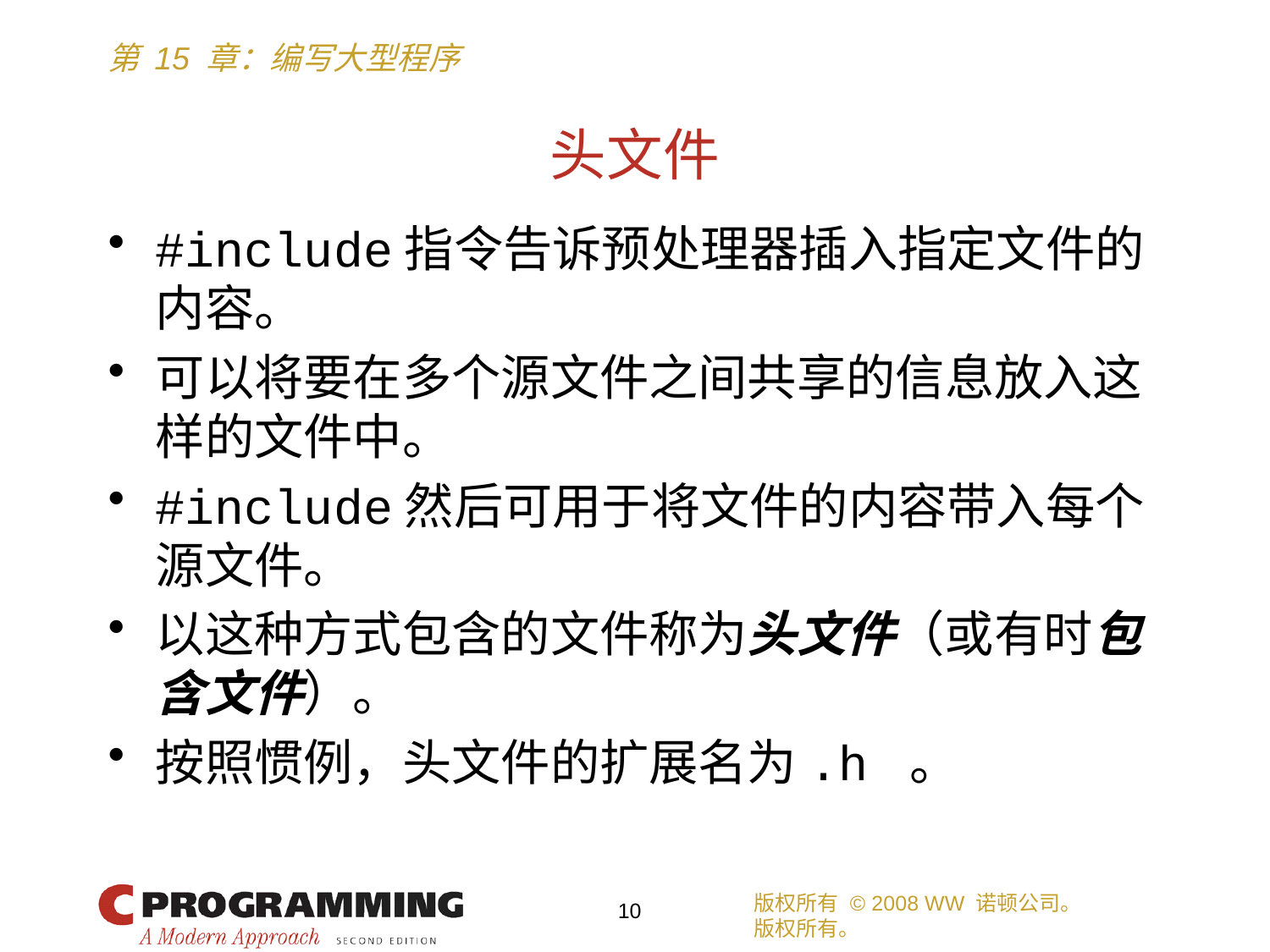

# 头文件
#include指令告诉预处理器插入指定文件的内容。
可以将要在多个源文件之间共享的信息放入这样的文件中。
#include然后可用于将文件的内容带入每个源文件。
以这种方式包含的文件称为头文件（或有时包含文件）。
按照惯例，头文件的扩展名为.h 。
版权所有 © 2008 WW 诺顿公司。
版权所有。
10